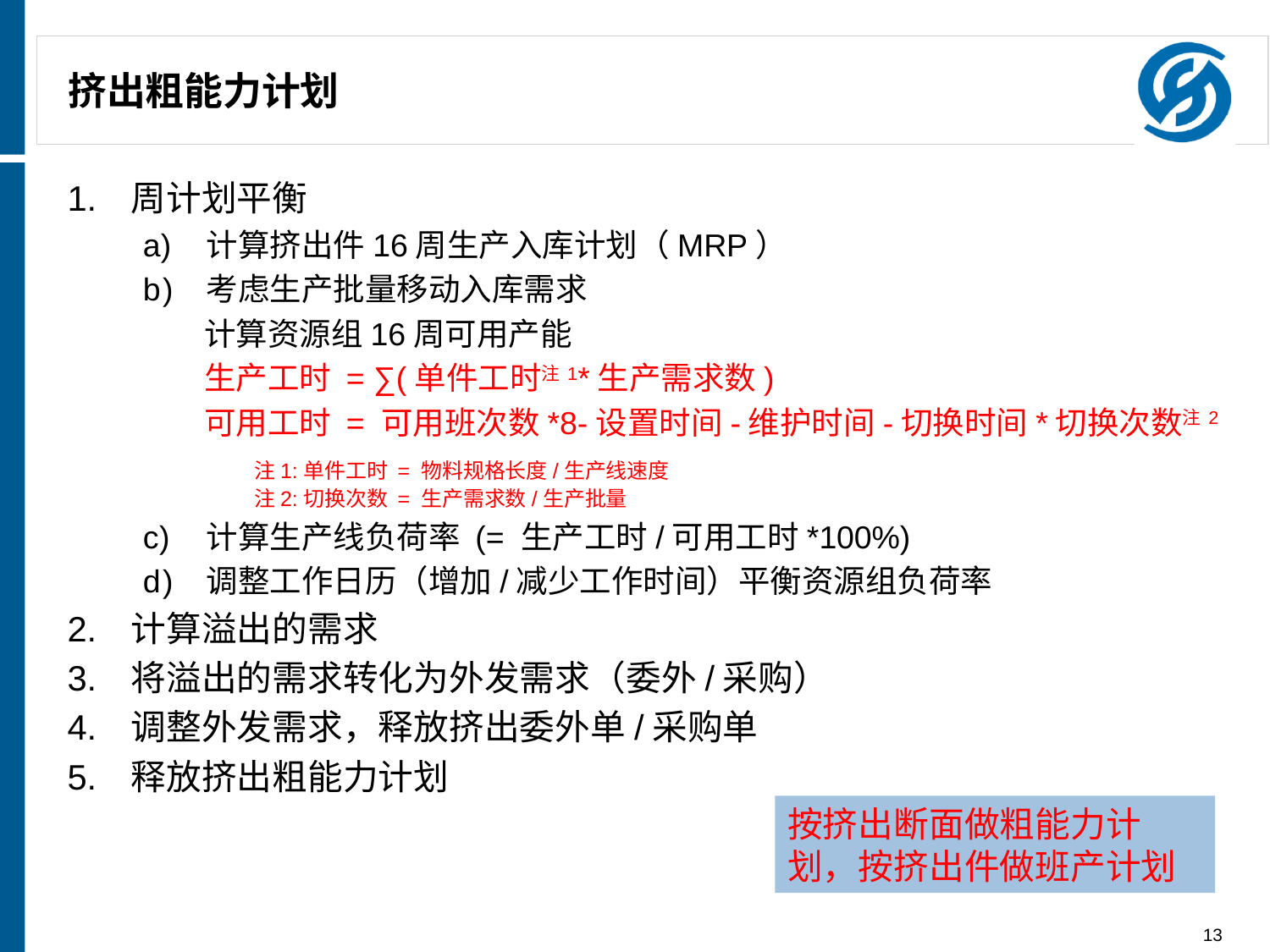

# 挤出粗能力计划
周计划平衡
计算挤出件16周生产入库计划（MRP）
考虑生产批量移动入库需求
计算资源组16周可用产能
生产工时 = ∑(单件工时注1*生产需求数)
可用工时 = 可用班次数*8-设置时间-维护时间-切换时间*切换次数注2
	注1:单件工时 = 物料规格长度/生产线速度
注2:切换次数 = 生产需求数/生产批量
计算生产线负荷率 (= 生产工时/可用工时*100%)
调整工作日历（增加/减少工作时间）平衡资源组负荷率
计算溢出的需求
将溢出的需求转化为外发需求（委外/采购）
调整外发需求，释放挤出委外单/采购单
释放挤出粗能力计划
按挤出断面做粗能力计划，按挤出件做班产计划
13